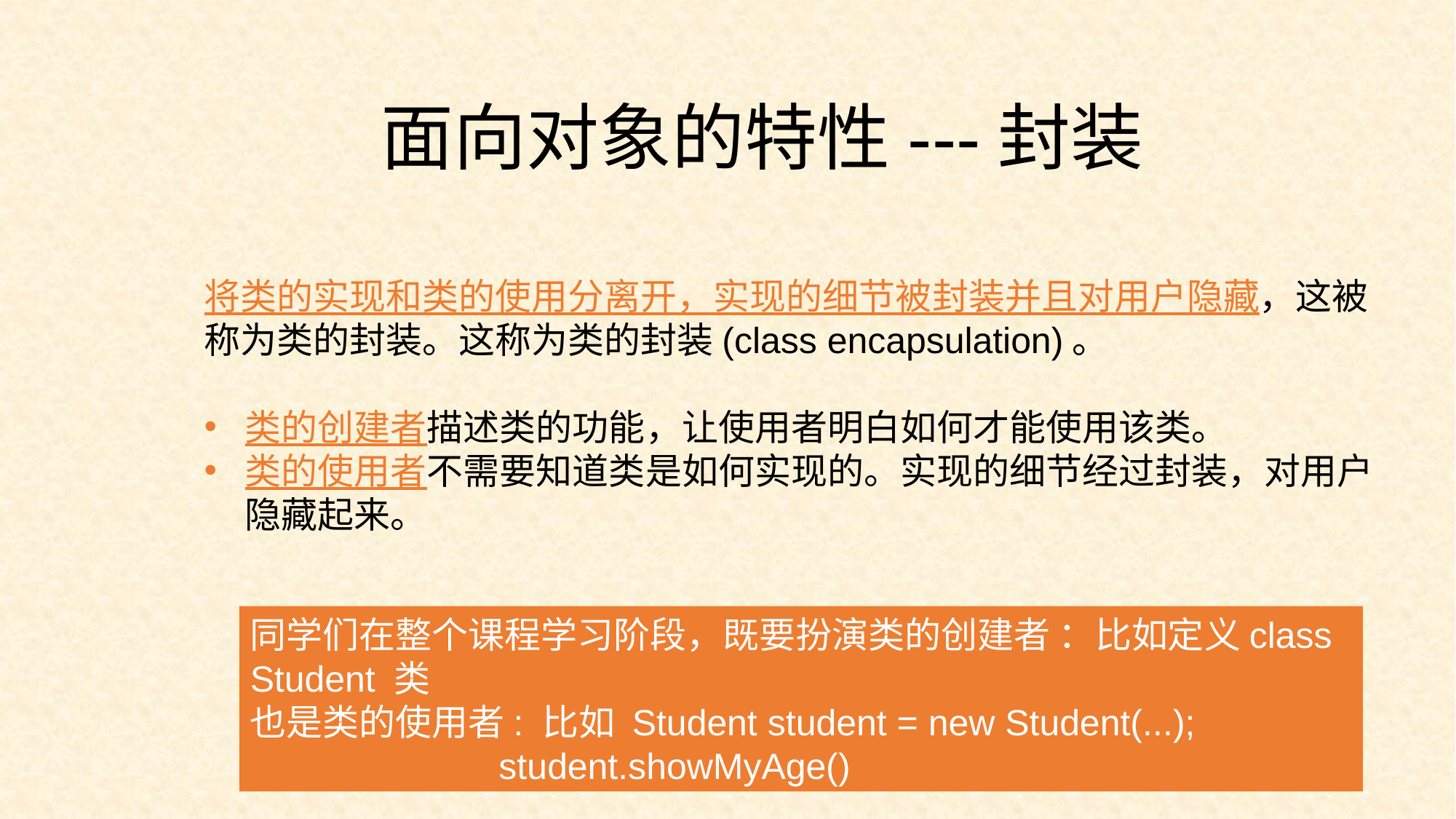

面向对象的特性---封装
将类的实现和类的使用分离开，实现的细节被封装并且对用户隐藏，这被称为类的封装。这称为类的封装(class encapsulation)。

类的创建者描述类的功能，让使用者明白如何才能使用该类。
类的使用者不需要知道类是如何实现的。实现的细节经过封装，对用户隐藏起来。

同学们在整个课程学习阶段，既要扮演类的创建者 ：比如定义class Student 类
也是类的使用者: 比如 Student student = new Student(...);              			   student.showMyAge()